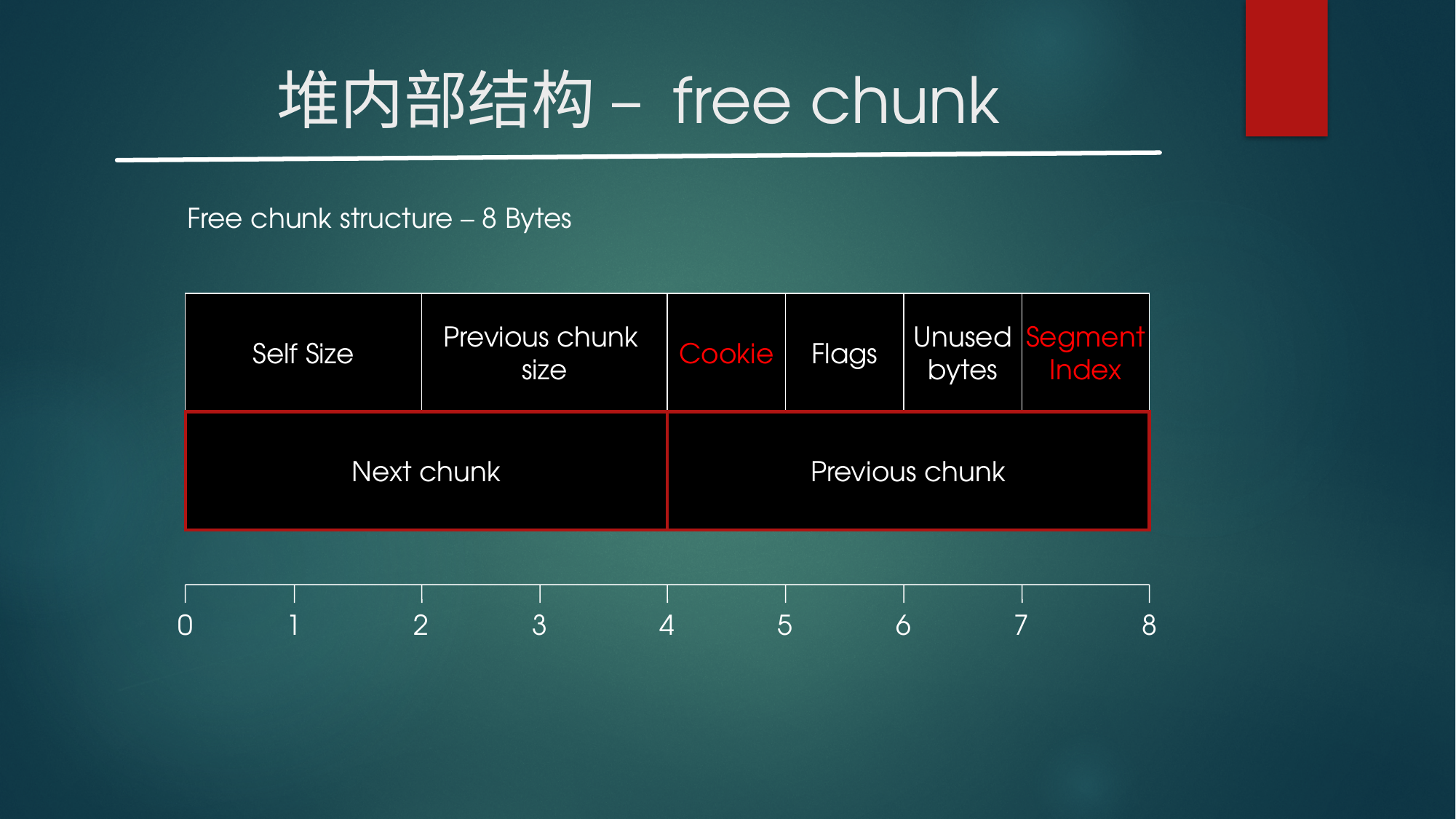

# 堆内部结构 – free chunk
Free chunk structure – 8 Bytes

Self Size
Previous chunk
size
Cookie
Flags
Unused
bytes
Segment
Index
Next chunk
Previous chunk

0
1
2
3
4
5
6
7
8